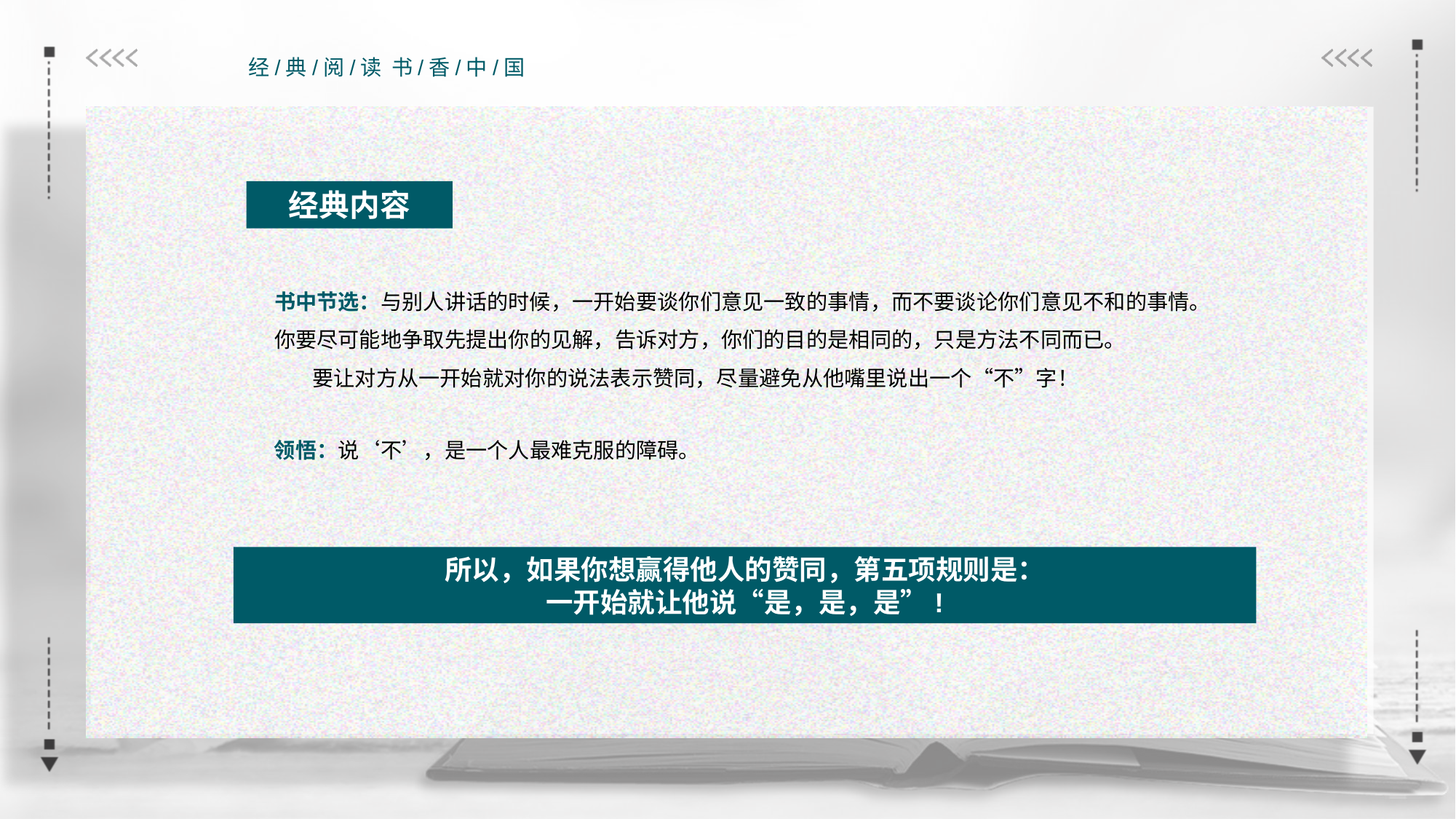

经典内容
书中节选：与别人讲话的时候，一开始要谈你们意见一致的事情，而不要谈论你们意见不和的事情。你要尽可能地争取先提出你的见解，告诉对方，你们的目的是相同的，只是方法不同而已。
       要让对方从一开始就对你的说法表示赞同，尽量避免从他嘴里说出一个“不”字！
领悟：说‘不’，是一个人最难克服的障碍。
所以，如果你想赢得他人的赞同，第五项规则是：
一开始就让他说“是，是，是”!